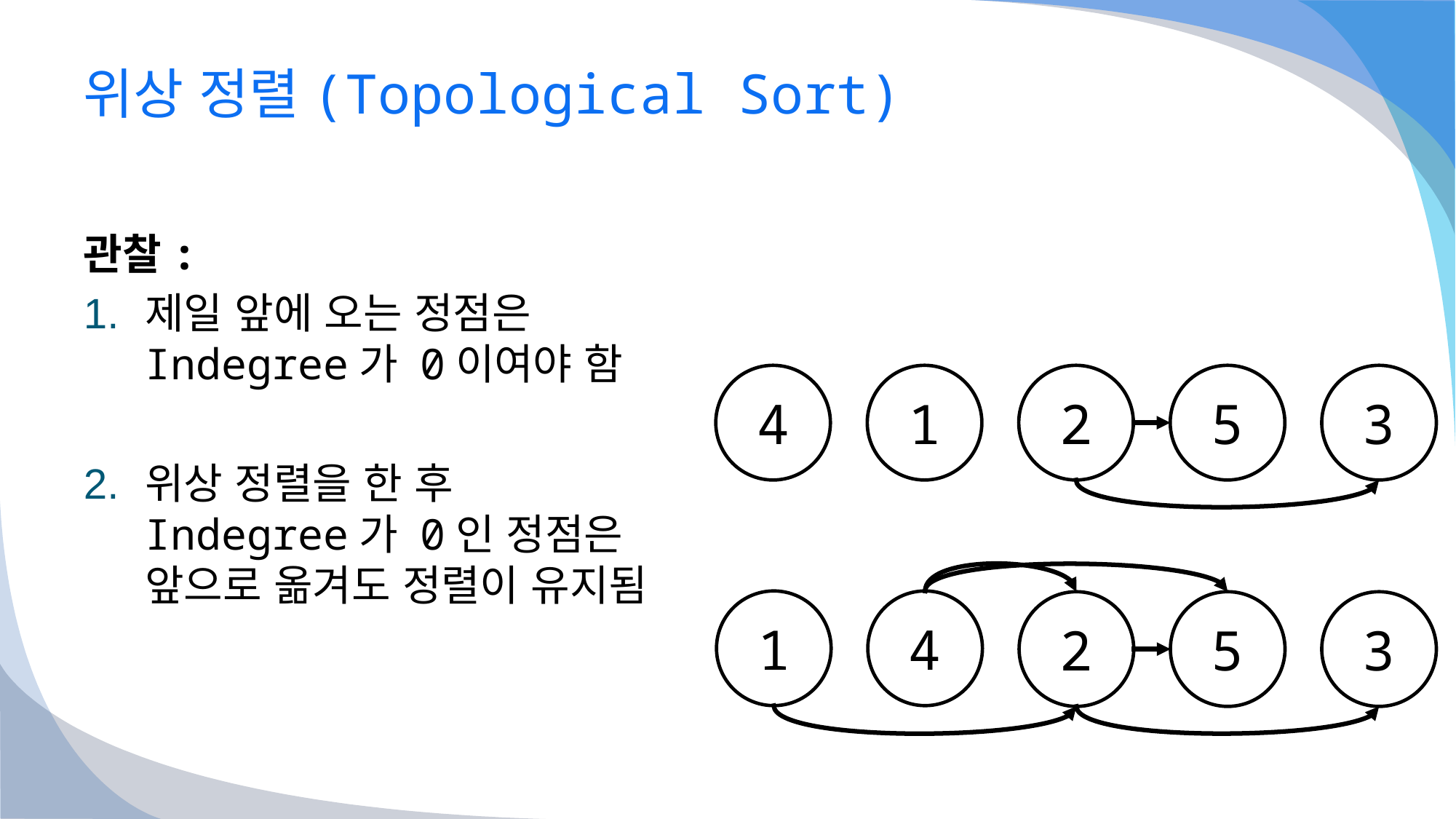

# 위상 정렬(Topological Sort)

관찰:
제일 앞에 오는 정점은
Indegree가 0이여야 함

위상 정렬을 한 후
Indegree가 0인 정점은
앞으로 옮겨도 정렬이 유지됨
4
1
2
5
3
1
4
2
5
3